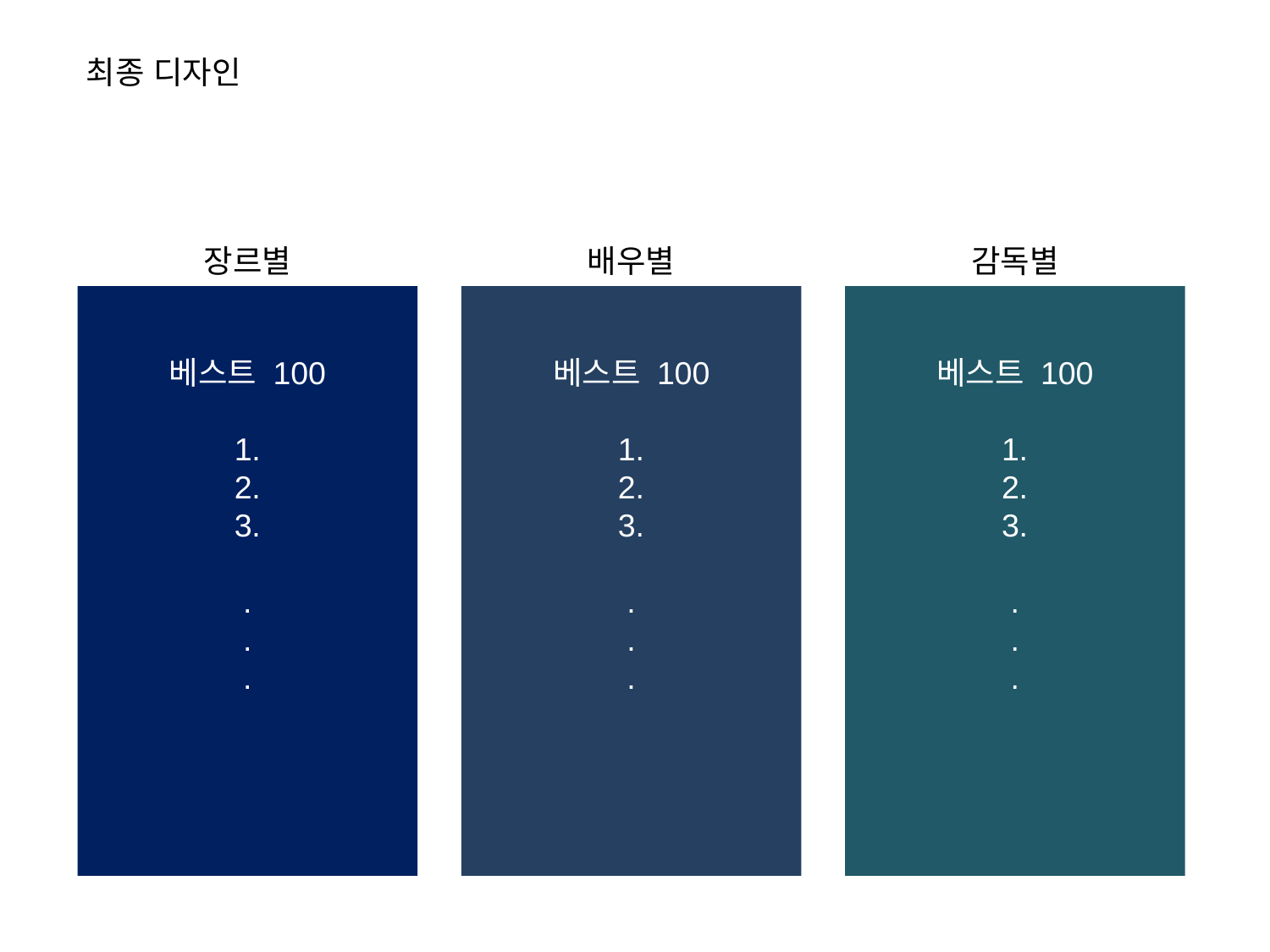

최종 디자인
장르별
배우별
감독별
베스트 100

1.
2.
3.

.
.
.

베스트 100

1.
2.
3.

.
.
.

베스트 100

1.
2.
3.

.
.
.